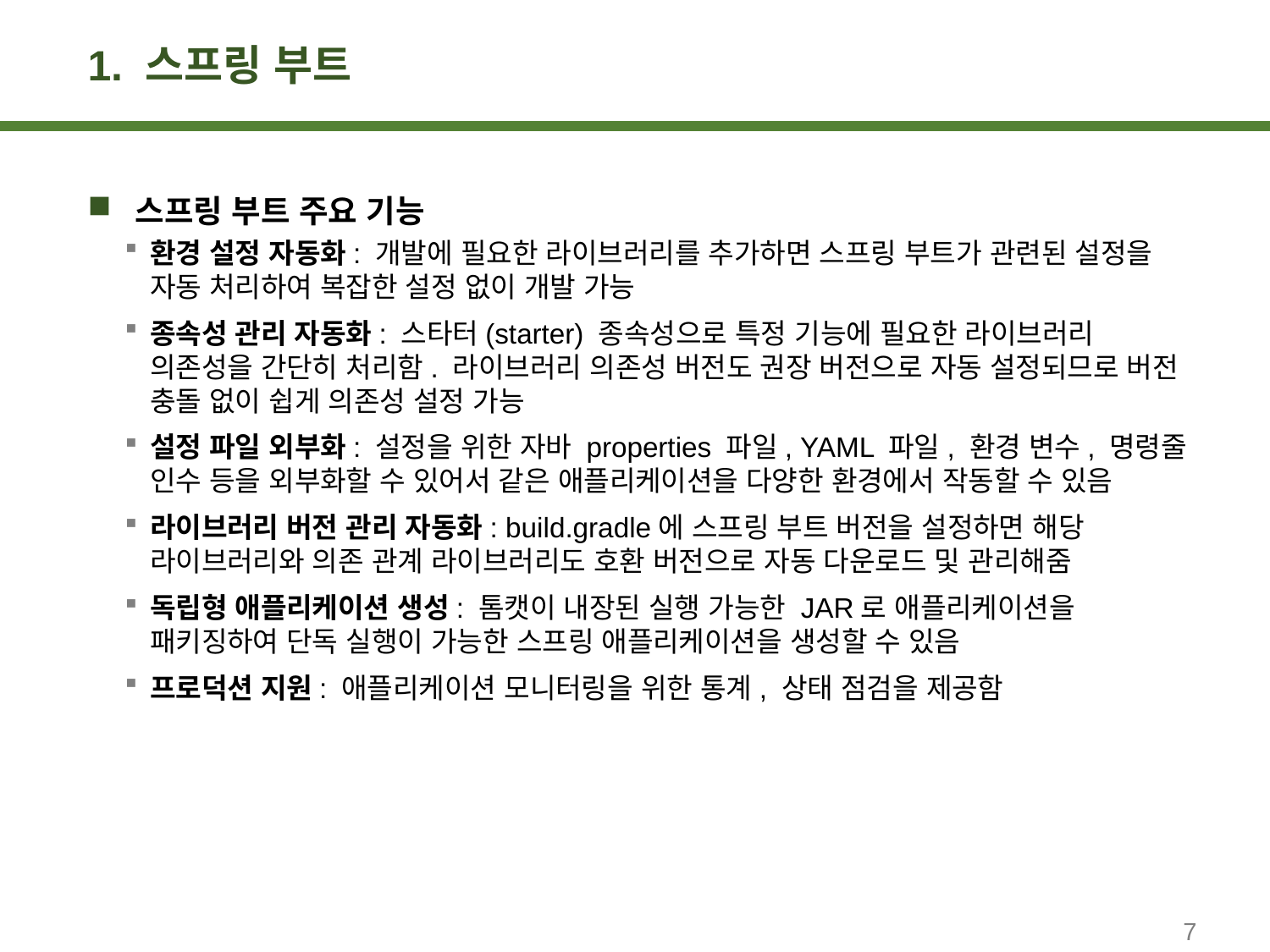

# 1. 스프링 부트
스프링 부트 주요 기능
환경 설정 자동화: 개발에 필요한 라이브러리를 추가하면 스프링 부트가 관련된 설정을 자동 처리하여 복잡한 설정 없이 개발 가능
종속성 관리 자동화: 스타터(starter) 종속성으로 특정 기능에 필요한 라이브러리 의존성을 간단히 처리함. 라이브러리 의존성 버전도 권장 버전으로 자동 설정되므로 버전 충돌 없이 쉽게 의존성 설정 가능
설정 파일 외부화: 설정을 위한 자바 properties 파일, YAML 파일, 환경 변수, 명령줄 인수 등을 외부화할 수 있어서 같은 애플리케이션을 다양한 환경에서 작동할 수 있음
라이브러리 버전 관리 자동화: build.gradle에 스프링 부트 버전을 설정하면 해당 라이브러리와 의존 관계 라이브러리도 호환 버전으로 자동 다운로드 및 관리해줌
독립형 애플리케이션 생성: 톰캣이 내장된 실행 가능한 JAR로 애플리케이션을 패키징하여 단독 실행이 가능한 스프링 애플리케이션을 생성할 수 있음
프로덕션 지원: 애플리케이션 모니터링을 위한 통계, 상태 점검을 제공함